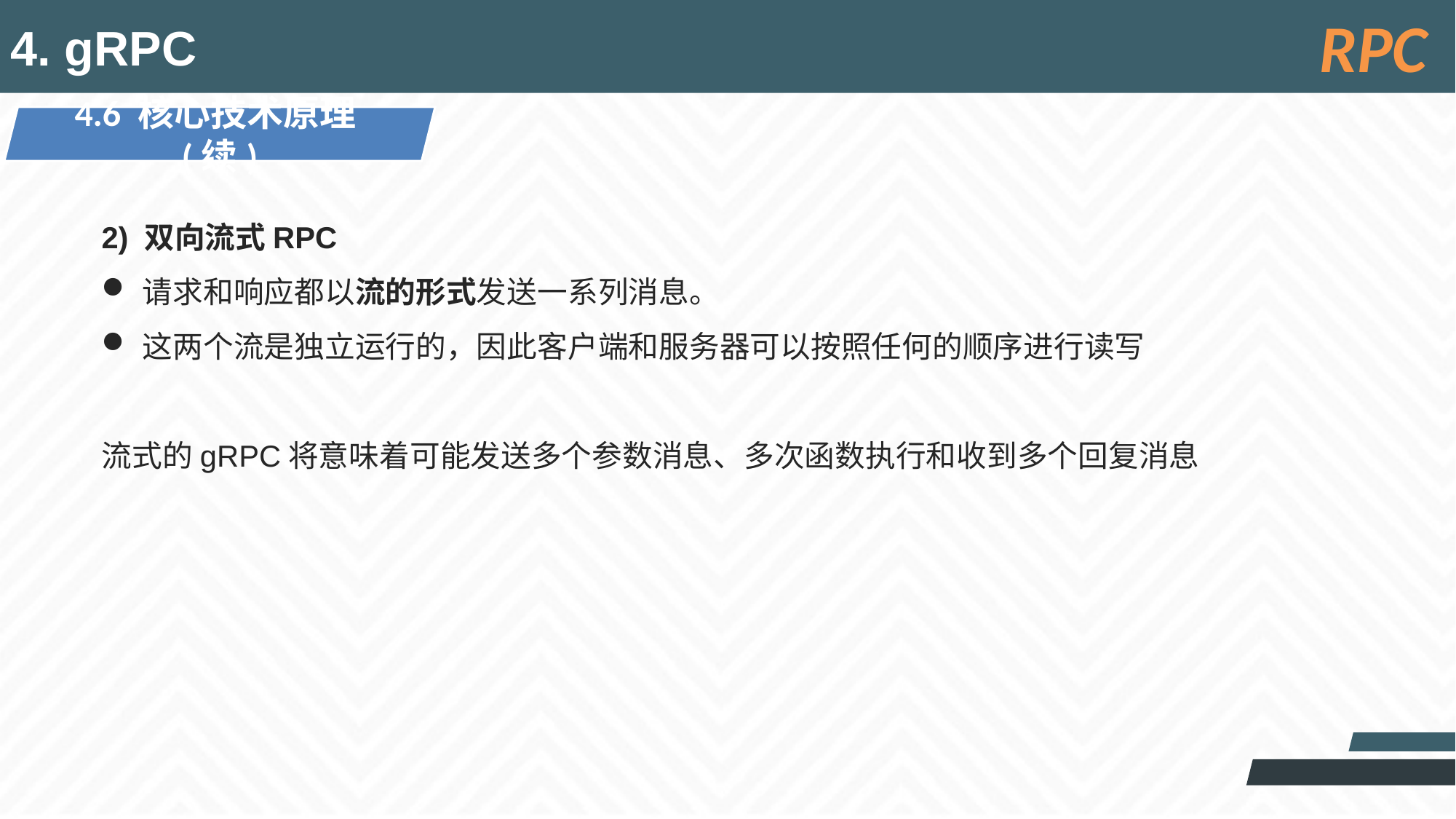

4. gRPC
RPC
4.6 核心技术原理(续)
2) 双向流式RPC
请求和响应都以流的形式发送一系列消息。
这两个流是独立运行的，因此客户端和服务器可以按照任何的顺序进行读写

流式的gRPC将意味着可能发送多个参数消息、多次函数执行和收到多个回复消息